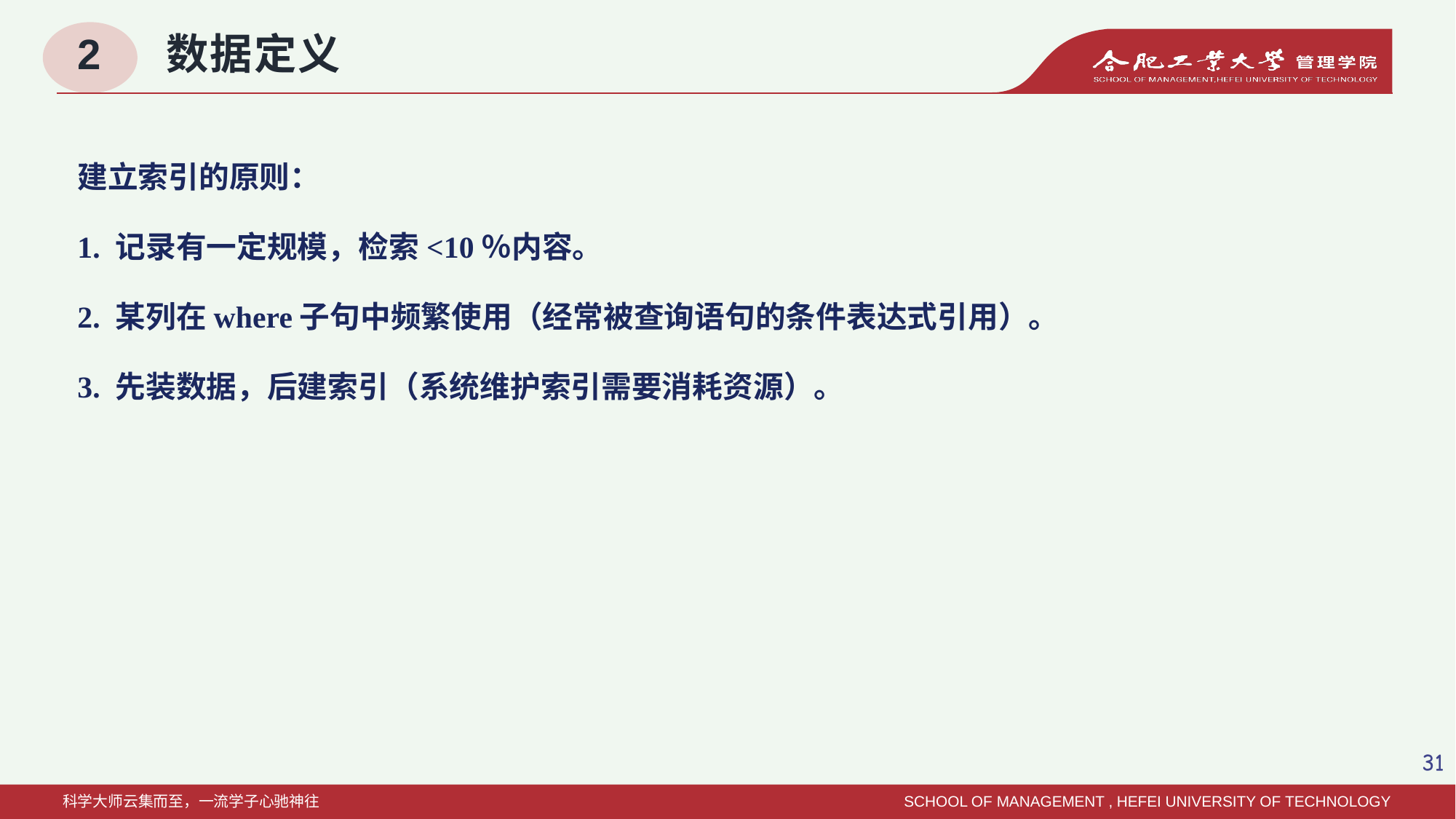

# 2    数据定义
建立索引的原则：
1. 记录有一定规模，检索<10％内容。
2. 某列在where子句中频繁使用（经常被查询语句的条件表达式引用）。
3. 先装数据，后建索引（系统维护索引需要消耗资源）。
31